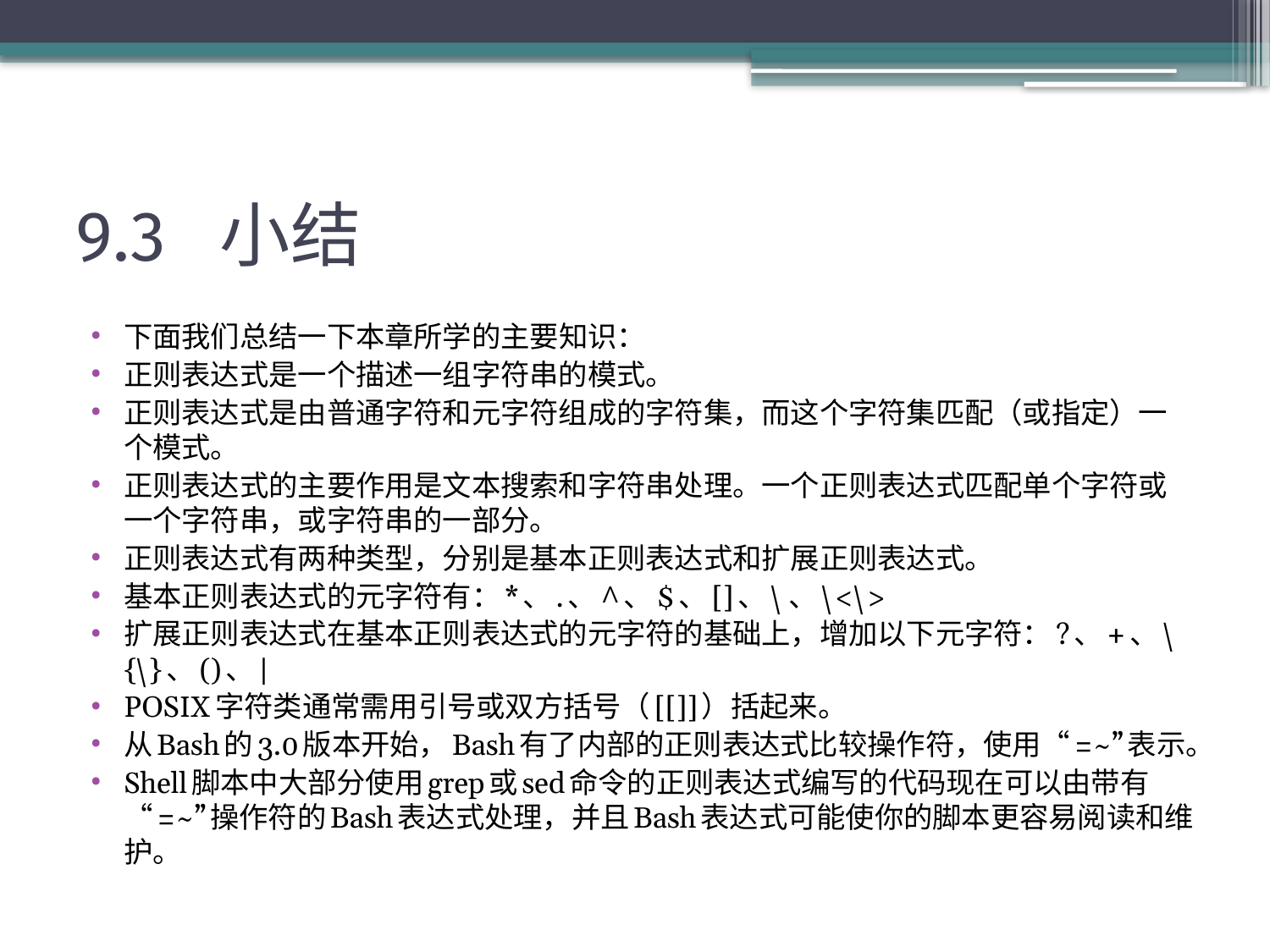

# 9.3  小结
下面我们总结一下本章所学的主要知识：
正则表达式是一个描述一组字符串的模式。
正则表达式是由普通字符和元字符组成的字符集，而这个字符集匹配（或指定）一个模式。
正则表达式的主要作用是文本搜索和字符串处理。一个正则表达式匹配单个字符或一个字符串，或字符串的一部分。
正则表达式有两种类型，分别是基本正则表达式和扩展正则表达式。
基本正则表达式的元字符有：*、.、^、$、[]、\、\<\>
扩展正则表达式在基本正则表达式的元字符的基础上，增加以下元字符：?、+、\{\}、()、|
POSIX字符类通常需用引号或双方括号（[[]]）括起来。
从Bash的3.0版本开始，Bash有了内部的正则表达式比较操作符，使用“=~”表示。
Shell脚本中大部分使用grep或sed命令的正则表达式编写的代码现在可以由带有“=~”操作符的Bash表达式处理，并且Bash表达式可能使你的脚本更容易阅读和维护。